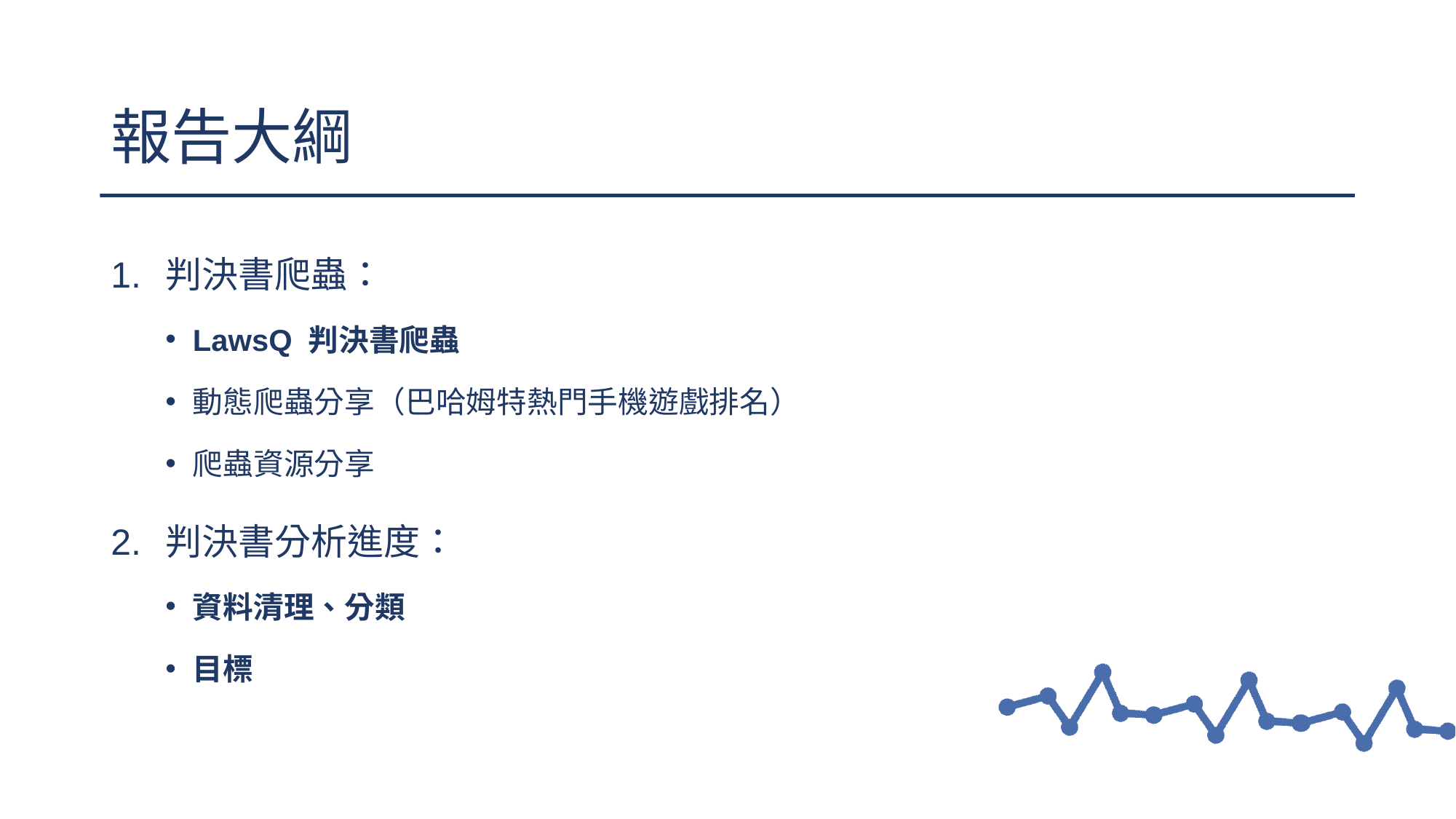

# 報告大綱
判決書爬蟲：
LawsQ 判決書爬蟲
動態爬蟲分享（巴哈姆特熱門手機遊戲排名）
爬蟲資源分享
判決書分析進度：
資料清理、分類
目標